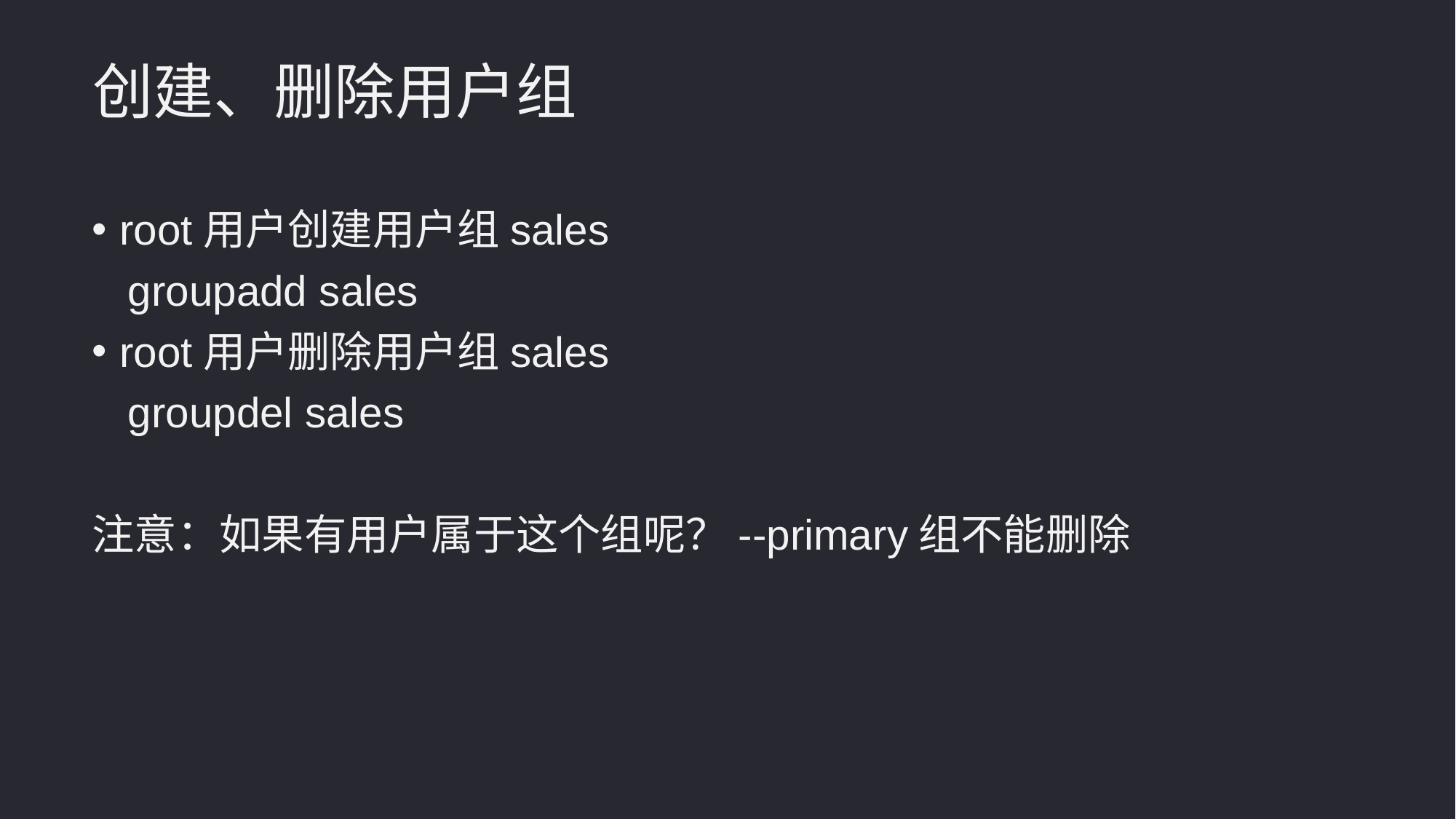

创建、删除用户组
root用户创建用户组sales
   groupadd sales
root用户删除用户组sales
   groupdel sales

注意：如果有用户属于这个组呢？--primary组不能删除